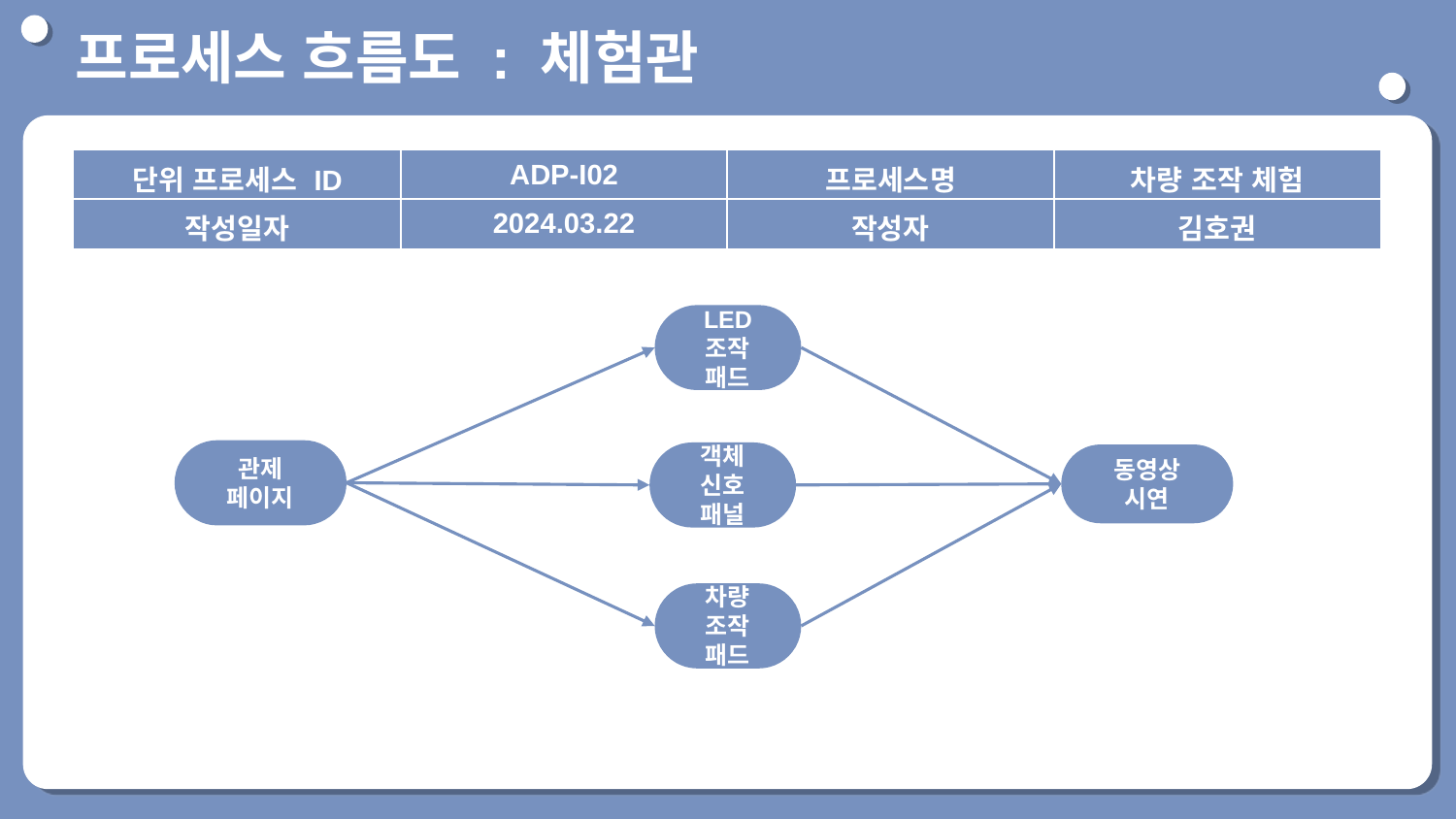

프로세스 흐름도 : 체험관

단위 프로세스 ID
| 단위 프로세스 ID | ADP-I02 | 프로세스명 | 차량 조작 체험 |
| --- | --- | --- | --- |
| 작성일자 | 2024.03.22 | 작성자 | 김호권 |
LED 조작
패드
관제 페이지
객체
신호
패널
동영상
시연
차량 조작
패드